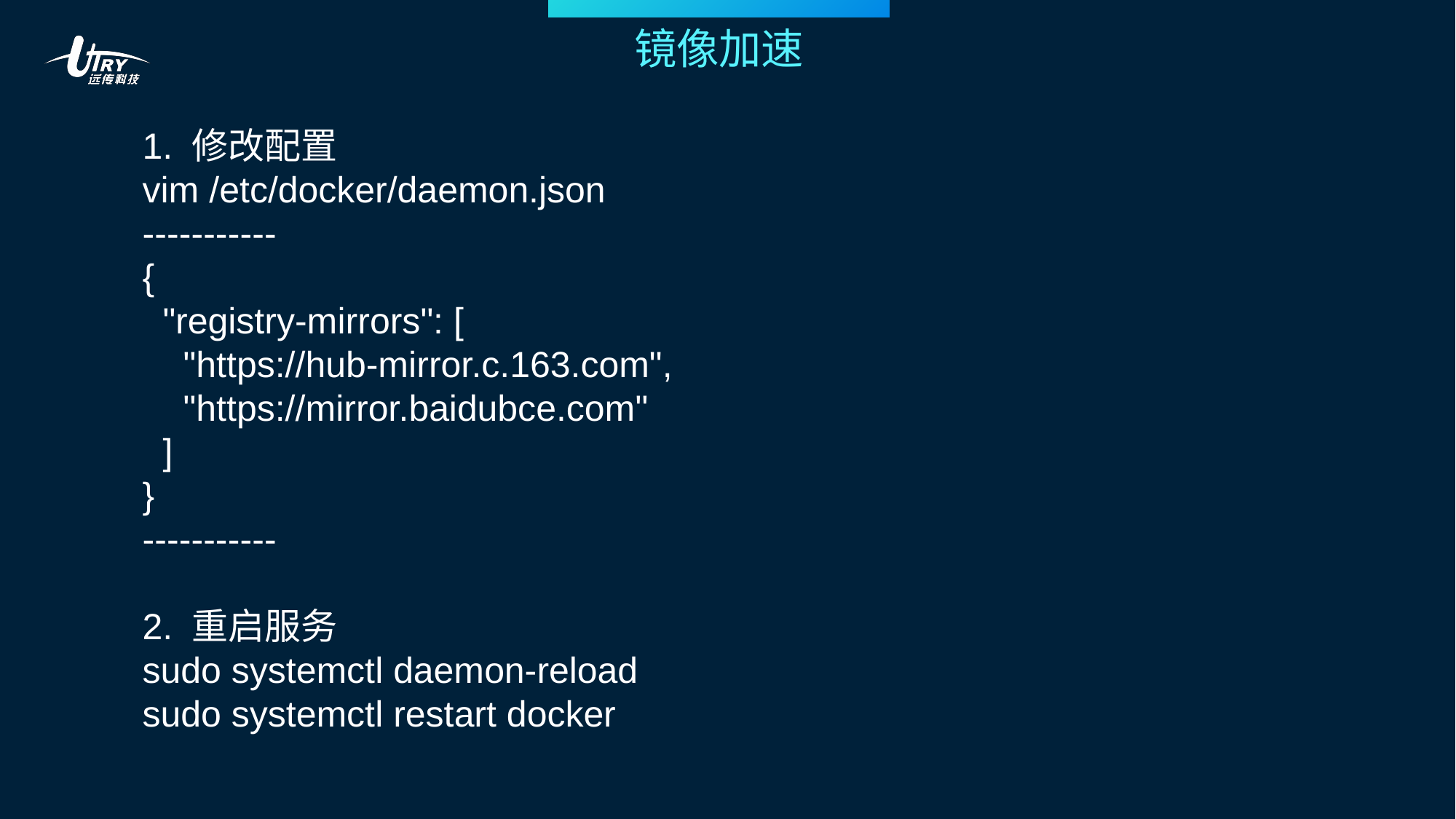

镜像加速
1. 修改配置
vim /etc/docker/daemon.json
-----------
{
  "registry-mirrors": [
    "https://hub-mirror.c.163.com",
    "https://mirror.baidubce.com"
  ]
}
-----------

2. 重启服务
sudo systemctl daemon-reload
sudo systemctl restart docker